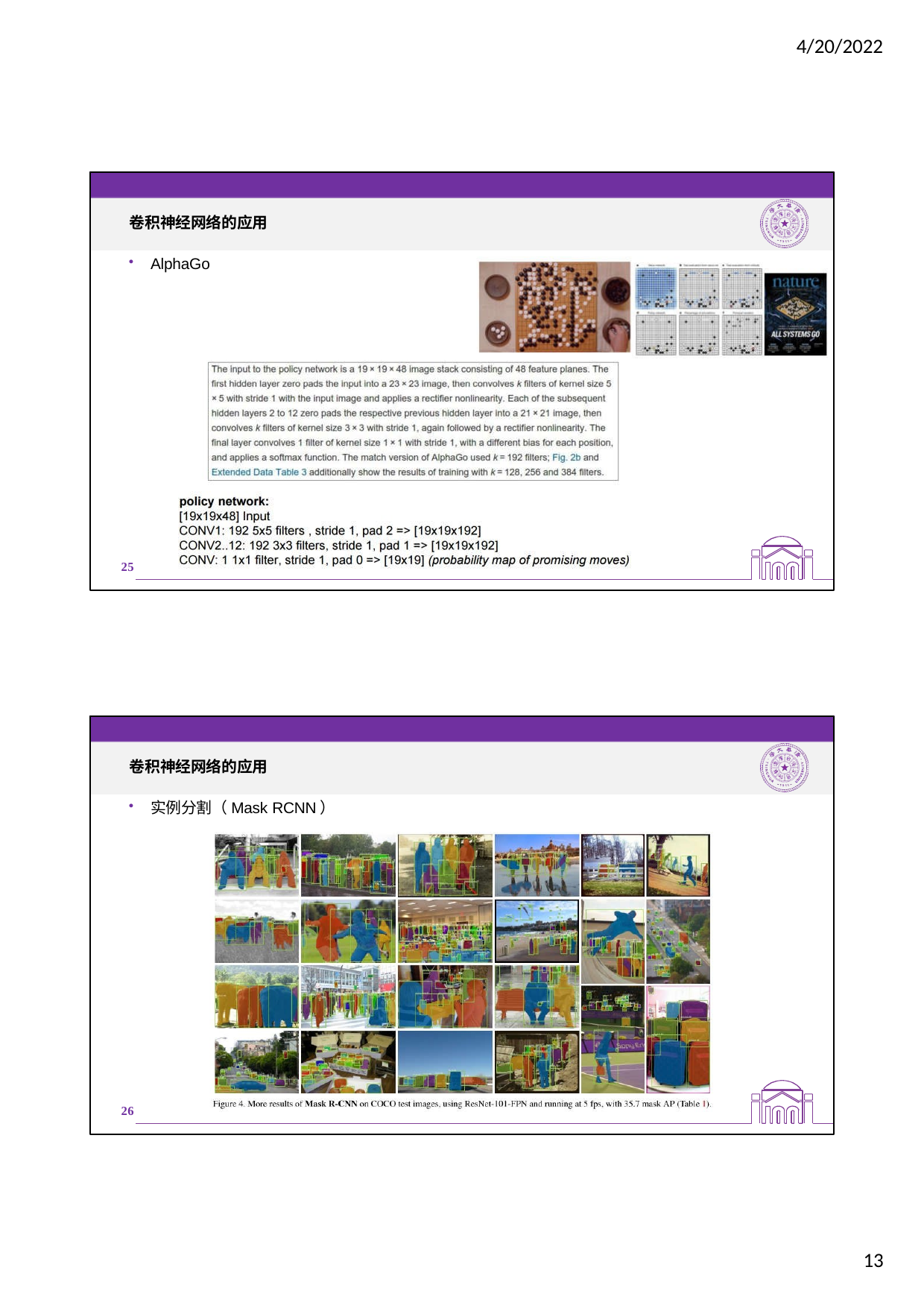

4/20/2022

卷积神经网络的应用

AlphaGo

25

卷积神经网络的应用

实例分割（Mask RCNN）

26

13